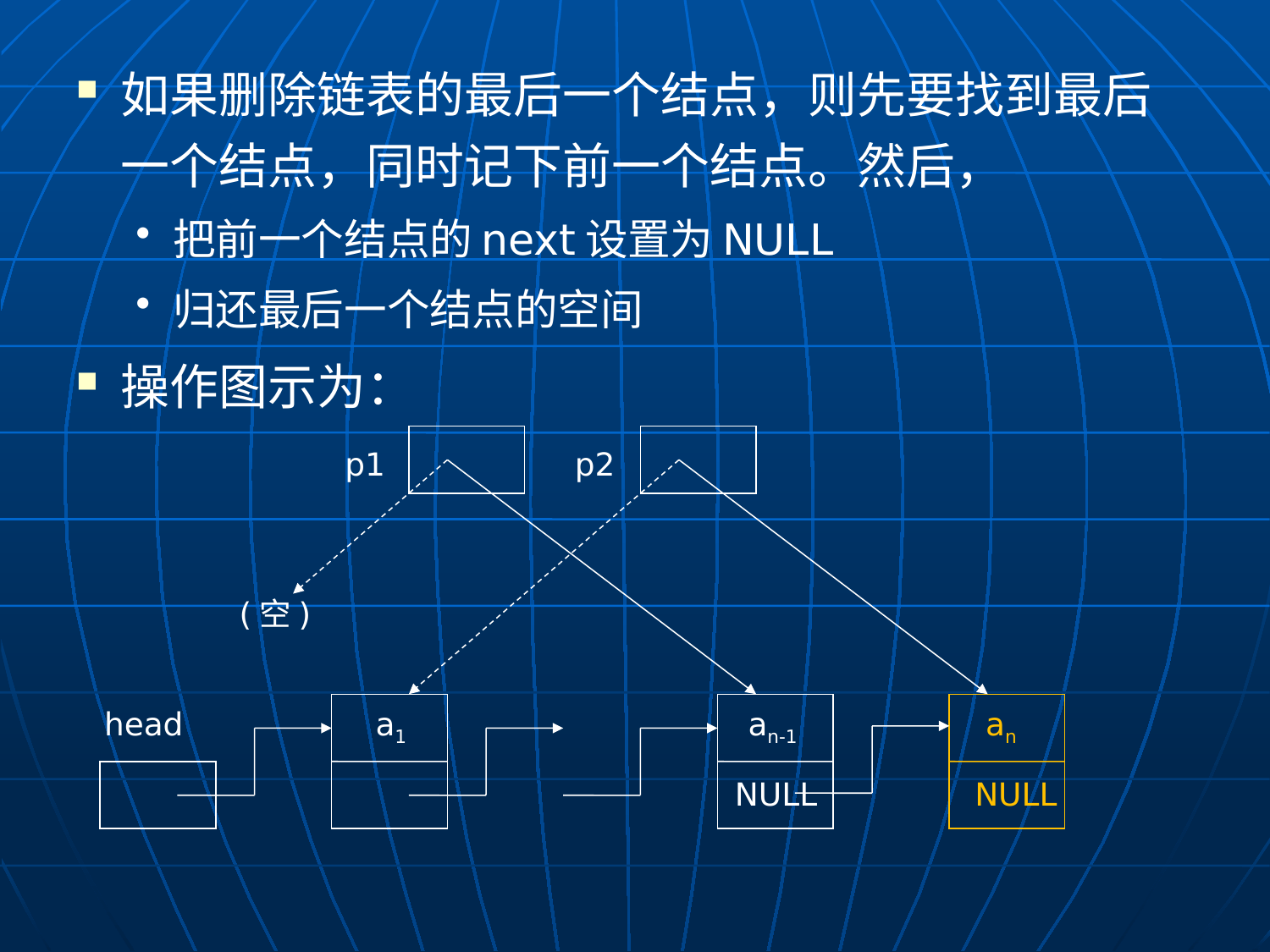

如果删除链表的最后一个结点，则先要找到最后一个结点，同时记下前一个结点。然后，
把前一个结点的next设置为NULL
归还最后一个结点的空间
操作图示为：

p1
p2

(空)

head
a1
an-1
an

NULL
NULL